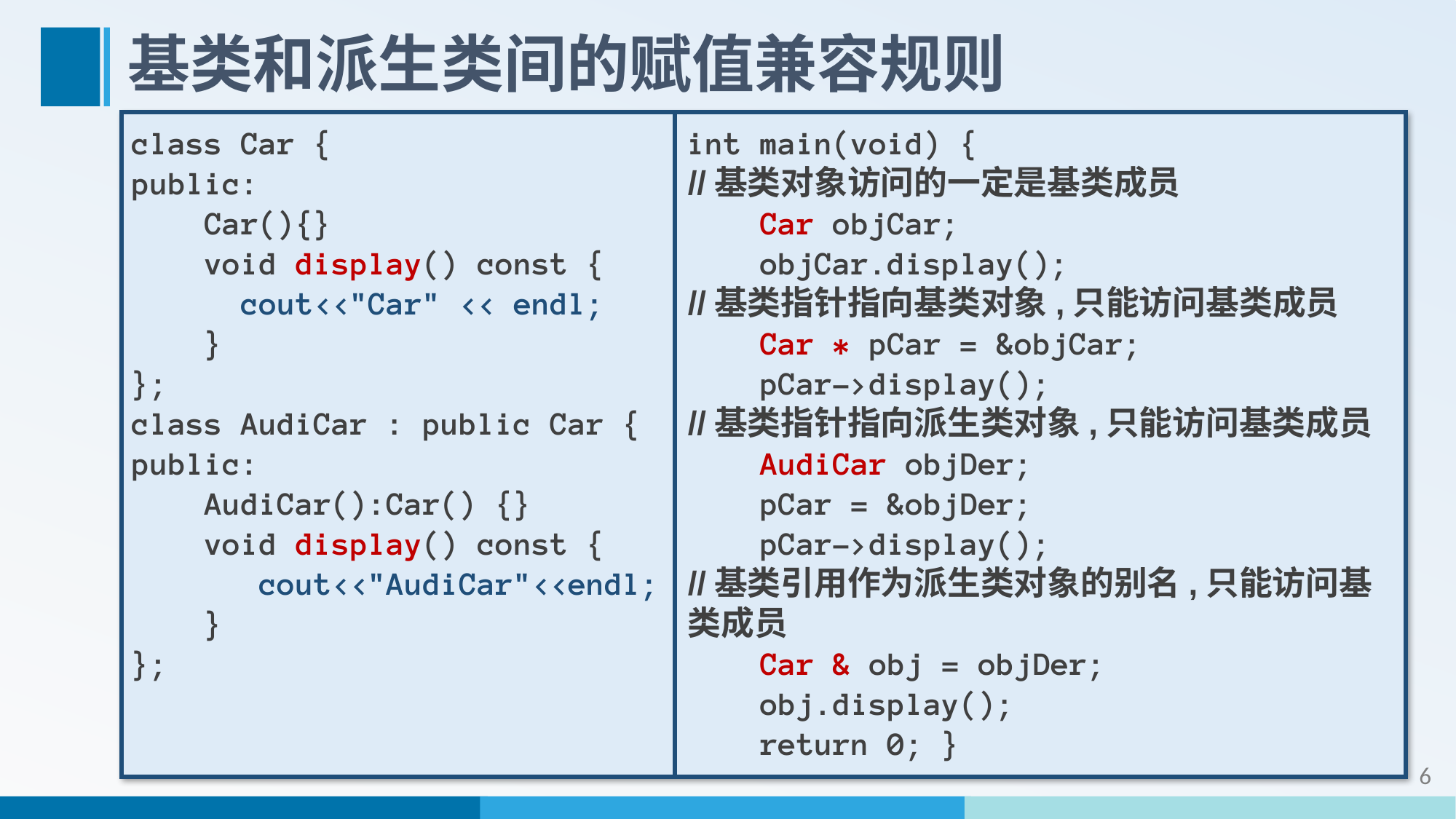

# 基类和派生类间的赋值兼容规则

class Car {
public:
    Car(){}
    void display() const {
      cout<<"Car" << endl;
    }
};
class AudiCar : public Car {
public:
    AudiCar():Car() {}
    void display() const {
       cout<<"AudiCar"<<endl;
    }
};
int main(void) {
//基类对象访问的一定是基类成员
    Car objCar;
    objCar.display();
//基类指针指向基类对象,只能访问基类成员
    Car * pCar = &objCar;
    pCar->display();
//基类指针指向派生类对象,只能访问基类成员
    AudiCar objDer;
    pCar = &objDer;
    pCar->display();
//基类引用作为派生类对象的别名,只能访问基类成员
    Car & obj = objDer;
    obj.display();
    return 0; }